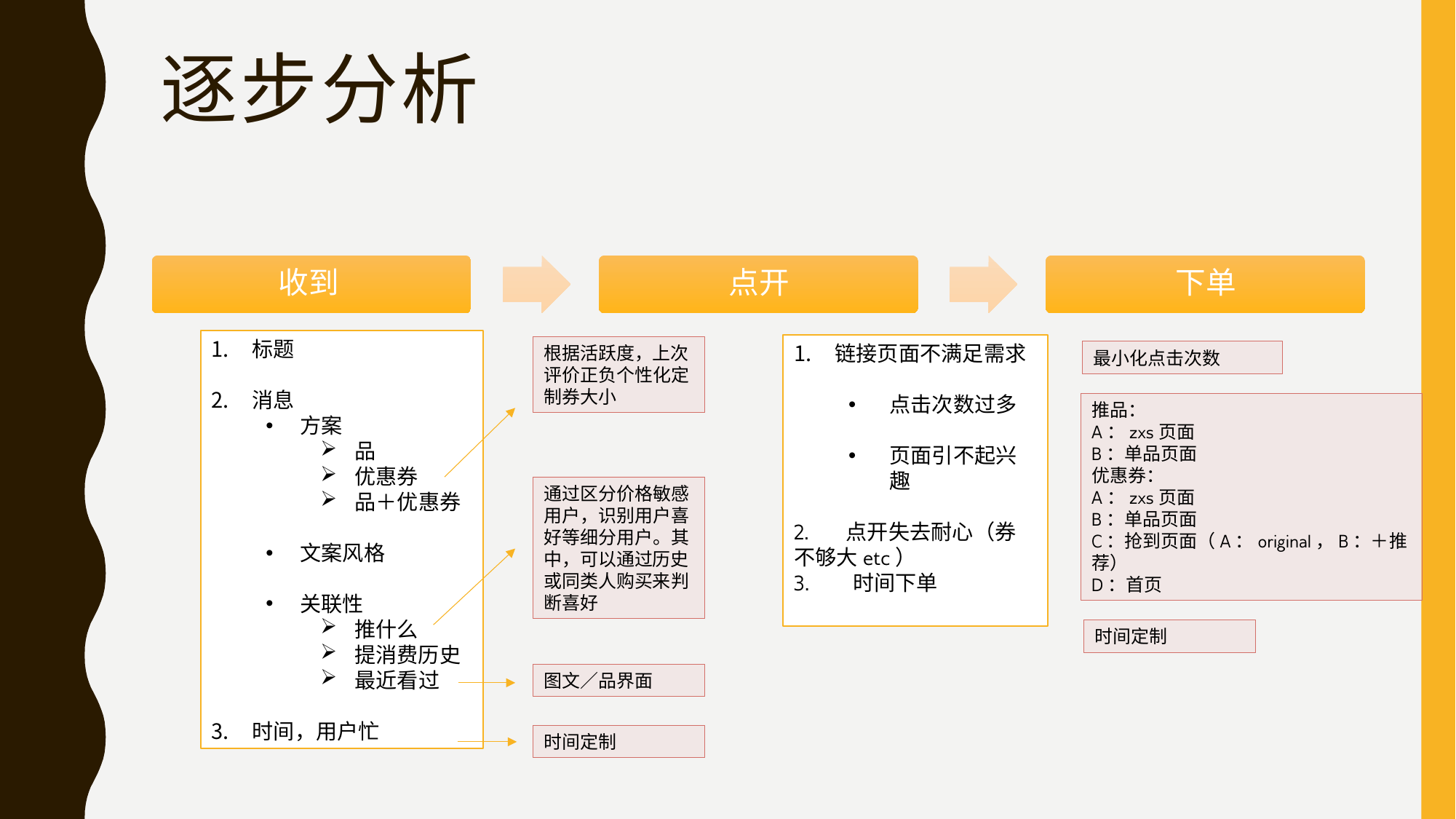

# 逐步分析
收到

点开

下单
标题

消息
方案
品
优惠券
品＋优惠券

文案风格

关联性
推什么
提消费历史
最近看过

时间，用户忙
链接页面不满足需求

点击次数过多

页面引不起兴趣

2.     点开失去耐心（券不够大etc）
3.      时间下单

根据活跃度，上次评价正负个性化定制券大小
最小化点击次数
推品：
A：zxs页面
B：单品页面
优惠券：
A：zxs页面
B：单品页面
C：抢到页面（A：original，B：＋推荐）
D：首页
通过区分价格敏感用户，识别用户喜好等细分用户。其中，可以通过历史或同类人购买来判断喜好
时间定制
图文／品界面
时间定制